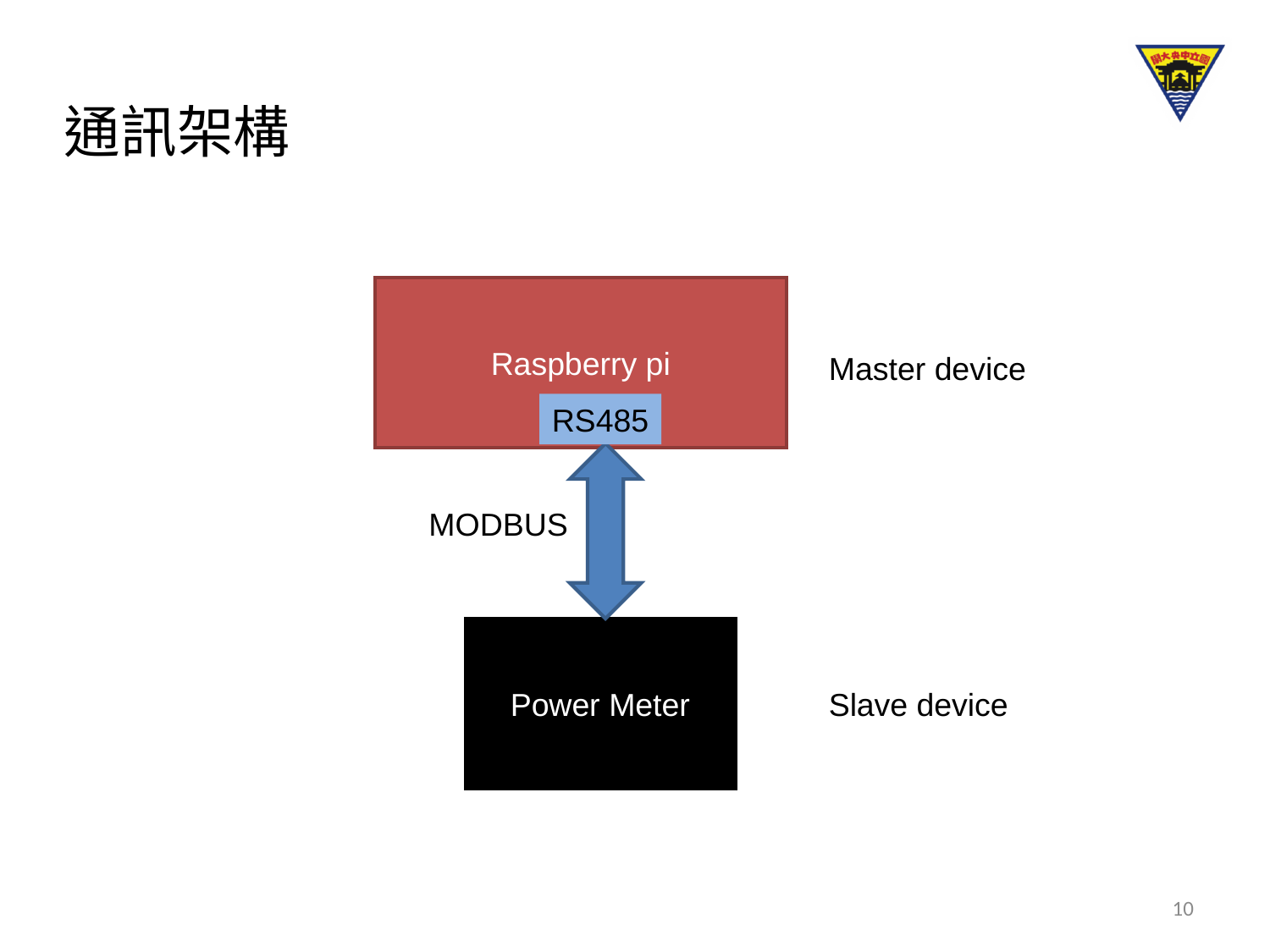

通訊架構
Raspberry pi
Master device
RS485

MODBUS
Power Meter
Slave device

10